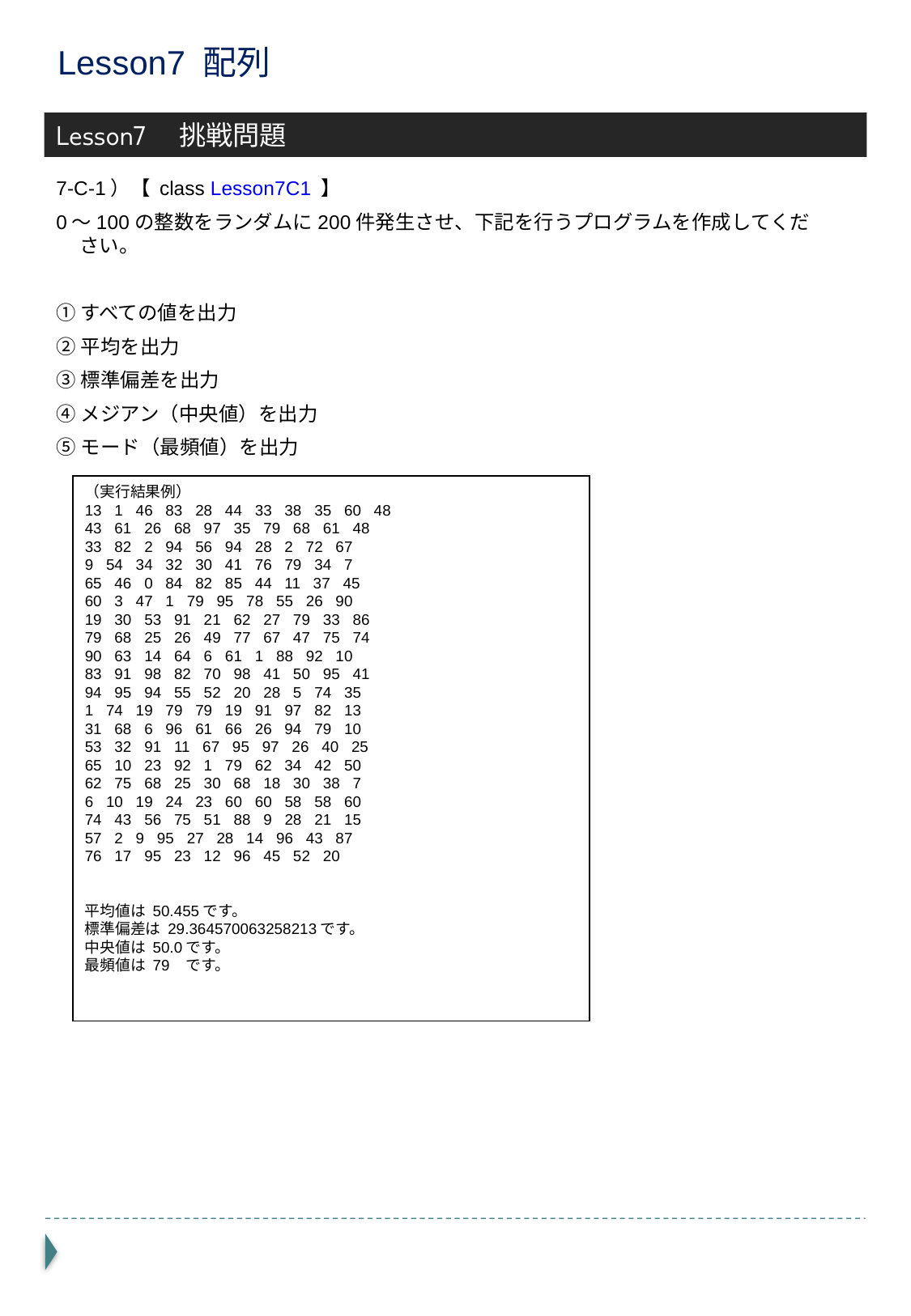

# Lesson7 配列
Lesson7　挑戦問題
7-C-1）【 class Lesson7C1 】
0〜100の整数をランダムに200件発生させ、下記を行うプログラムを作成してください。

①すべての値を出力
②平均を出力
③標準偏差を出力
④メジアン（中央値）を出力
⑤モード（最頻値）を出力
（実行結果例）
13   1   46   83   28   44   33   38   35   60   48
43   61   26   68   97   35   79   68   61   48
33   82   2   94   56   94   28   2   72   67
9   54   34   32   30   41   76   79   34   7
65   46   0   84   82   85   44   11   37   45
60   3   47   1   79   95   78   55   26   90
19   30   53   91   21   62   27   79   33   86
79   68   25   26   49   77   67   47   75   74
90   63   14   64   6   61   1   88   92   10
83   91   98   82   70   98   41   50   95   41
94   95   94   55   52   20   28   5   74   35
1   74   19   79   79   19   91   97   82   13
31   68   6   96   61   66   26   94   79   10
53   32   91   11   67   95   97   26   40   25
65   10   23   92   1   79   62   34   42   50
62   75   68   25   30   68   18   30   38   7
6   10   19   24   23   60   60   58   58   60
74   43   56   75   51   88   9   28   21   15
57   2   9   95   27   28   14   96   43   87
76   17   95   23   12   96   45   52   20

平均値は 50.455です。
標準偏差は 29.364570063258213です。
中央値は 50.0です。
最頻値は 79   です。